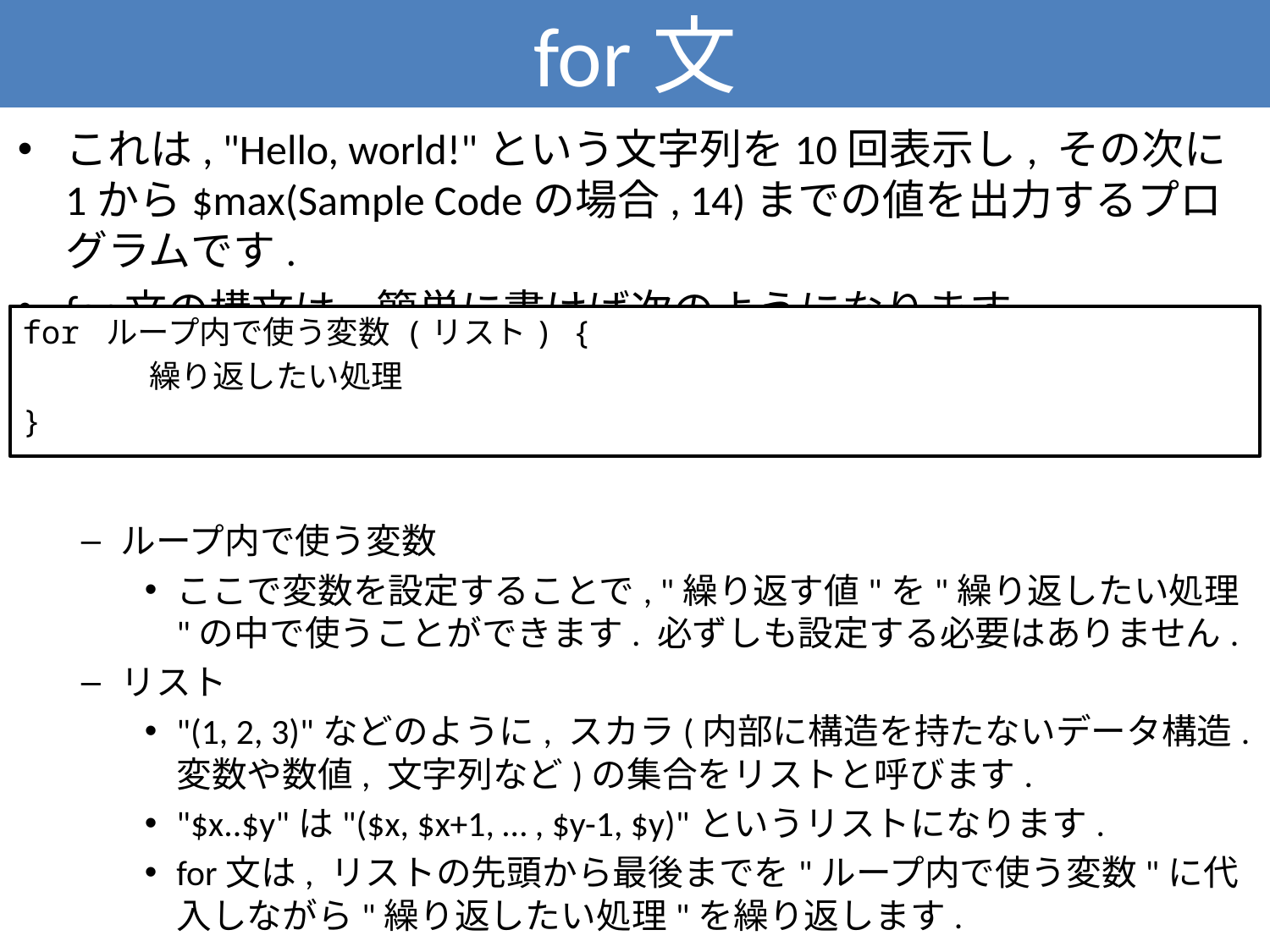

for文
これは, "Hello, world!"という文字列を10回表示し, その次に1から$max(Sample Codeの場合, 14)までの値を出力するプログラムです.
for文の構文は, 簡単に書けば次のようになります.

ループ内で使う変数
ここで変数を設定することで, "繰り返す値"を"繰り返したい処理"の中で使うことができます. 必ずしも設定する必要はありません.
リスト
"(1, 2, 3)"などのように, スカラ(内部に構造を持たないデータ構造. 変数や数値, 文字列など)の集合をリストと呼びます.
"$x..$y"は"($x, $x+1, … , $y-1, $y)"というリストになります.
for文は, リストの先頭から最後までを"ループ内で使う変数"に代入しながら"繰り返したい処理"を繰り返します.

for ループ内で使う変数 (リスト) {
	繰り返したい処理
}